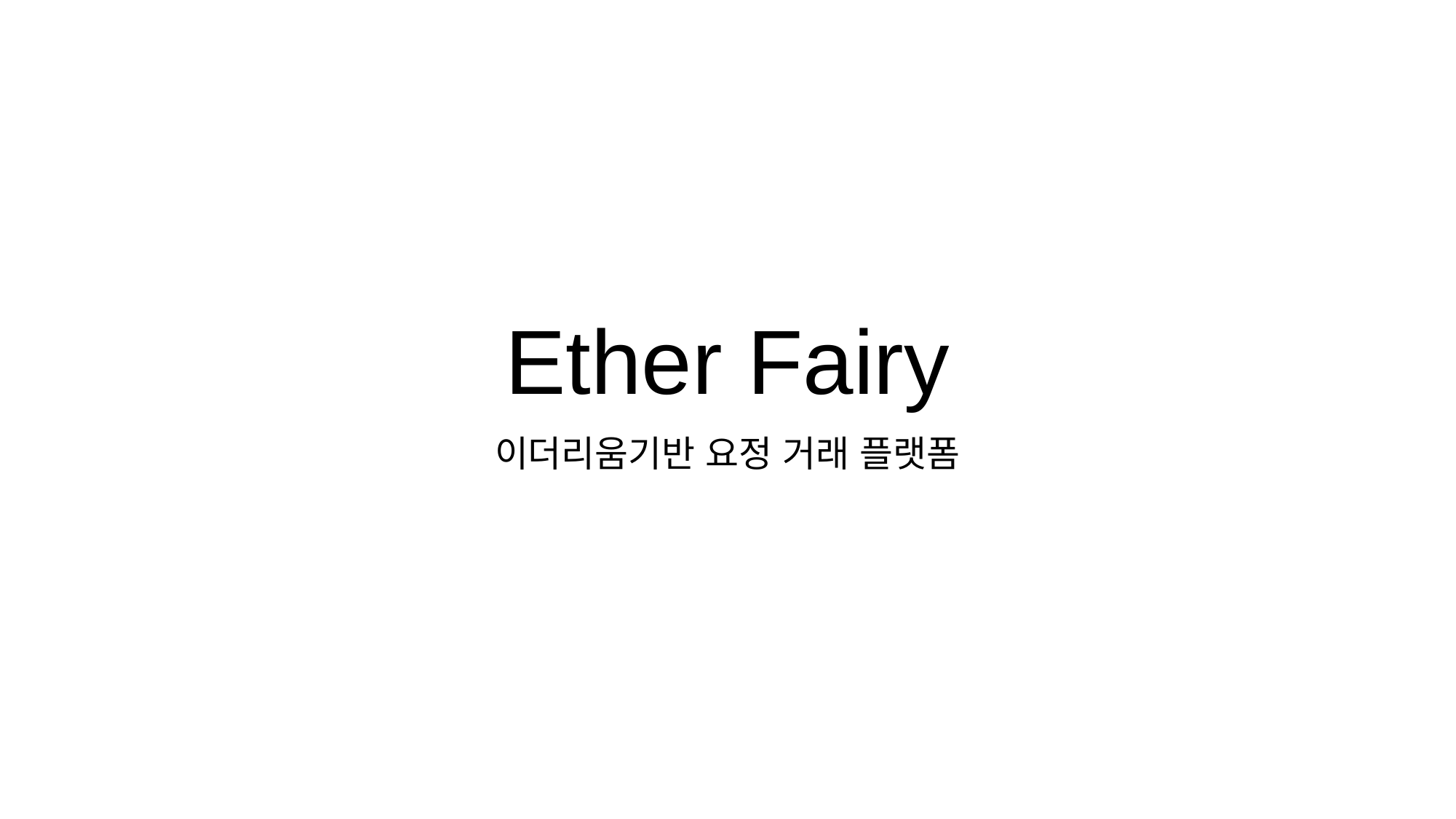

# Ether Fairy
이더리움기반 요정 거래 플랫폼